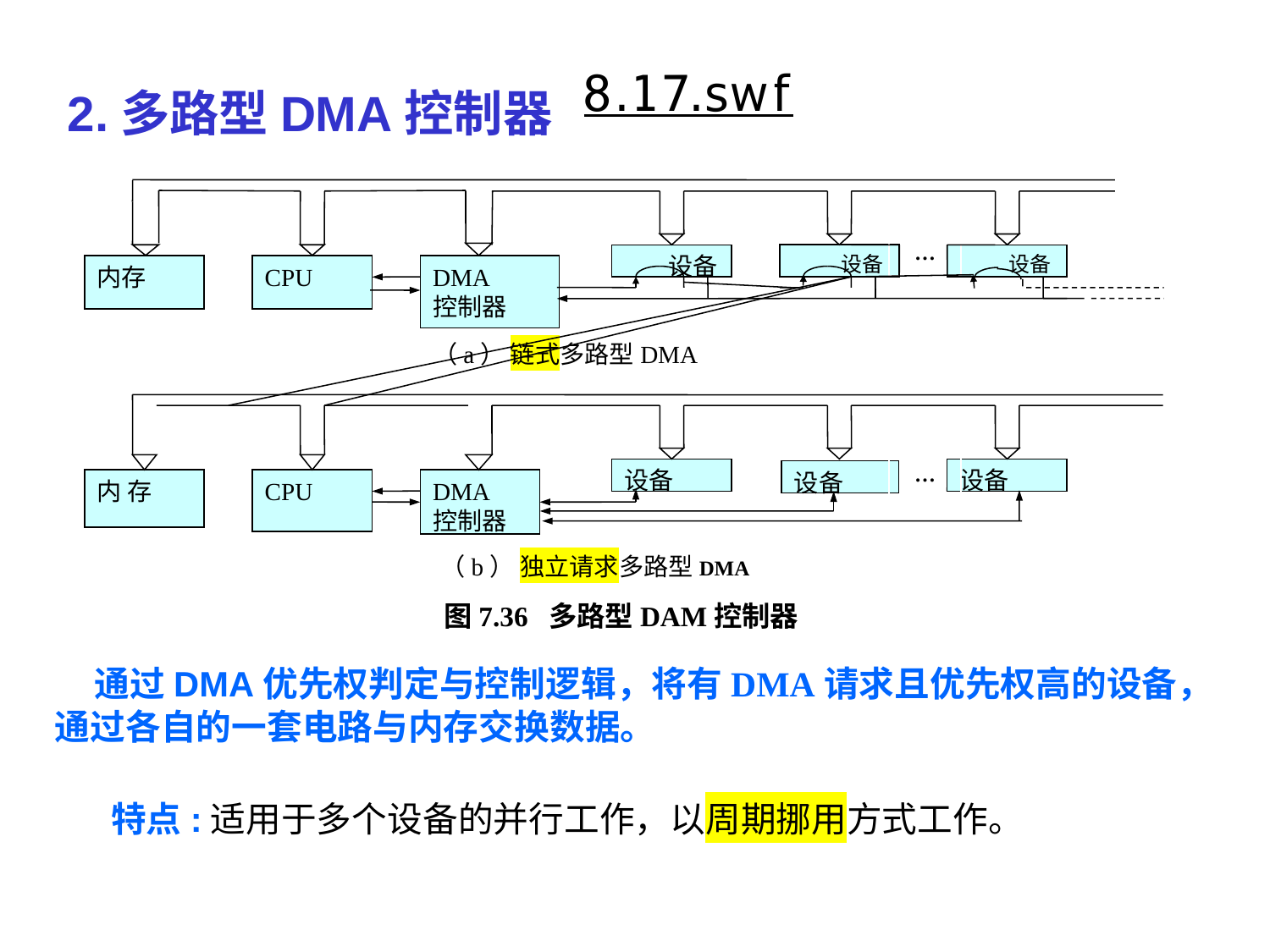

8.17.swf
2.多路型DMA控制器

…

        设备
         设备

         设备

内存
CPU
DMA
控制器

（a） 链式多路型DMA

…
设备

设备
设备
内 存
CPU
DMA
控制器

（b） 独立请求多路型DMA
图7.36  多路型DAM控制器
    通过DMA优先权判定与控制逻辑，将有DMA请求且优先权高的设备，
通过各自的一套电路与内存交换数据。

  特点:适用于多个设备的并行工作，以周期挪用方式工作。